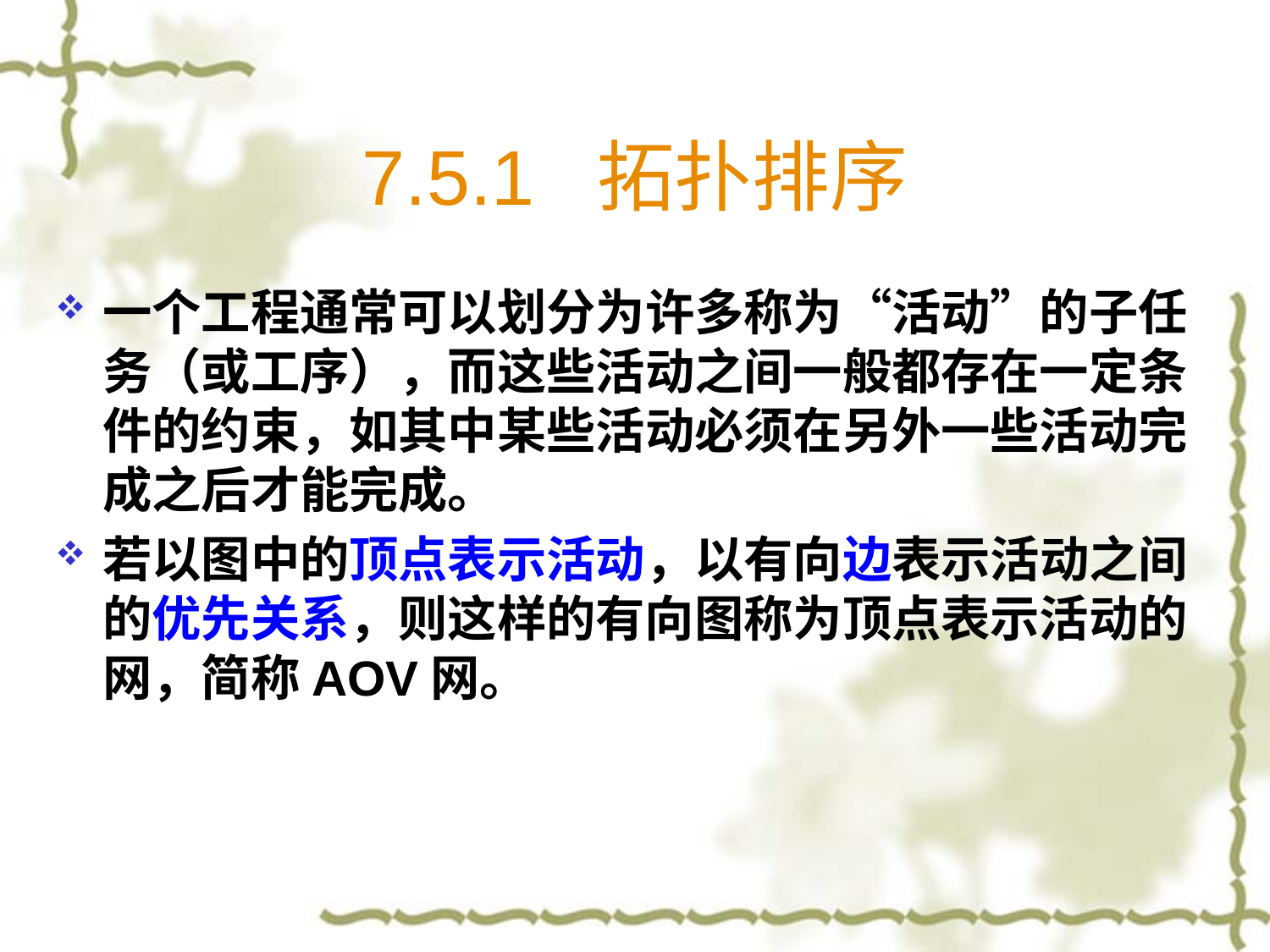

# 7.5.1  拓扑排序
一个工程通常可以划分为许多称为“活动”的子任务（或工序），而这些活动之间一般都存在一定条件的约束，如其中某些活动必须在另外一些活动完成之后才能完成。
若以图中的顶点表示活动，以有向边表示活动之间的优先关系，则这样的有向图称为顶点表示活动的网，简称AOV网。